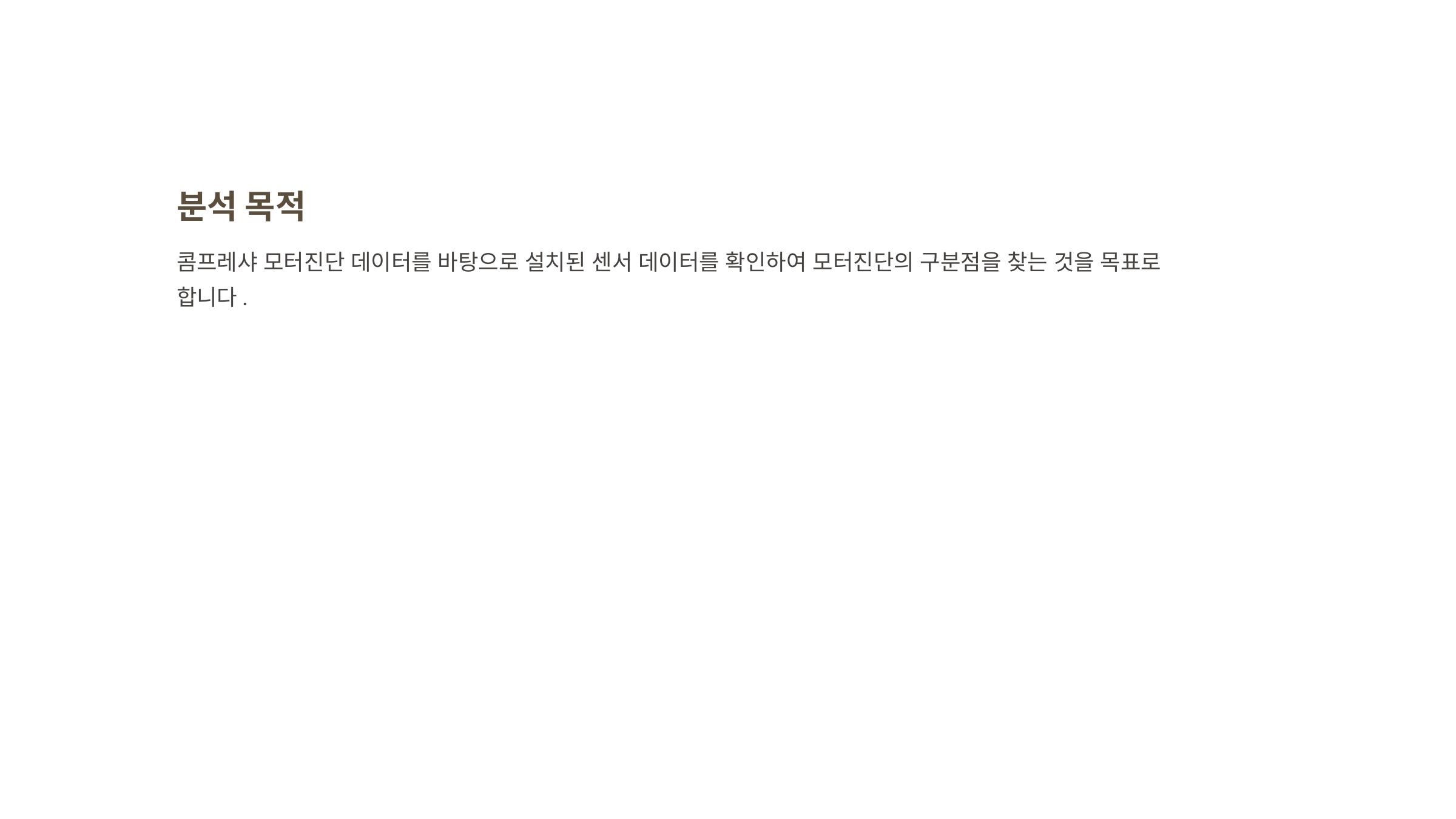

분석 목적
콤프레샤 모터진단 데이터를 바탕으로 설치된 센서 데이터를 확인하여 모터진단의 구분점을 찾는 것을 목표로 합니다.